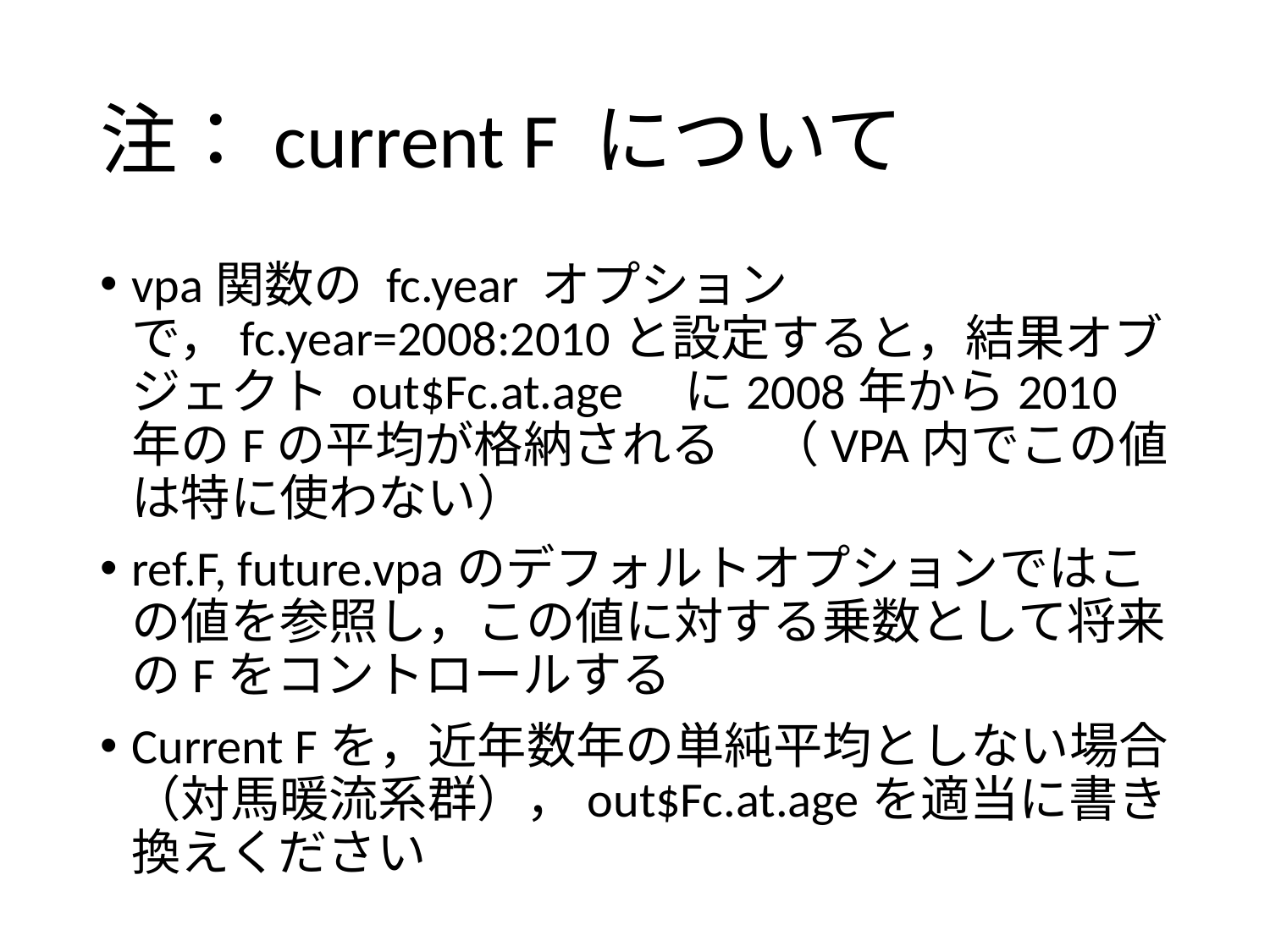

# 注：current F について
vpa関数の fc.year オプションで，fc.year=2008:2010と設定すると，結果オブジェクト out$Fc.at.age　に2008年から2010年のFの平均が格納される　（VPA内でこの値は特に使わない）
ref.F, future.vpaのデフォルトオプションではこの値を参照し，この値に対する乗数として将来のFをコントロールする
Current Fを，近年数年の単純平均としない場合（対馬暖流系群），out$Fc.at.ageを適当に書き換えください